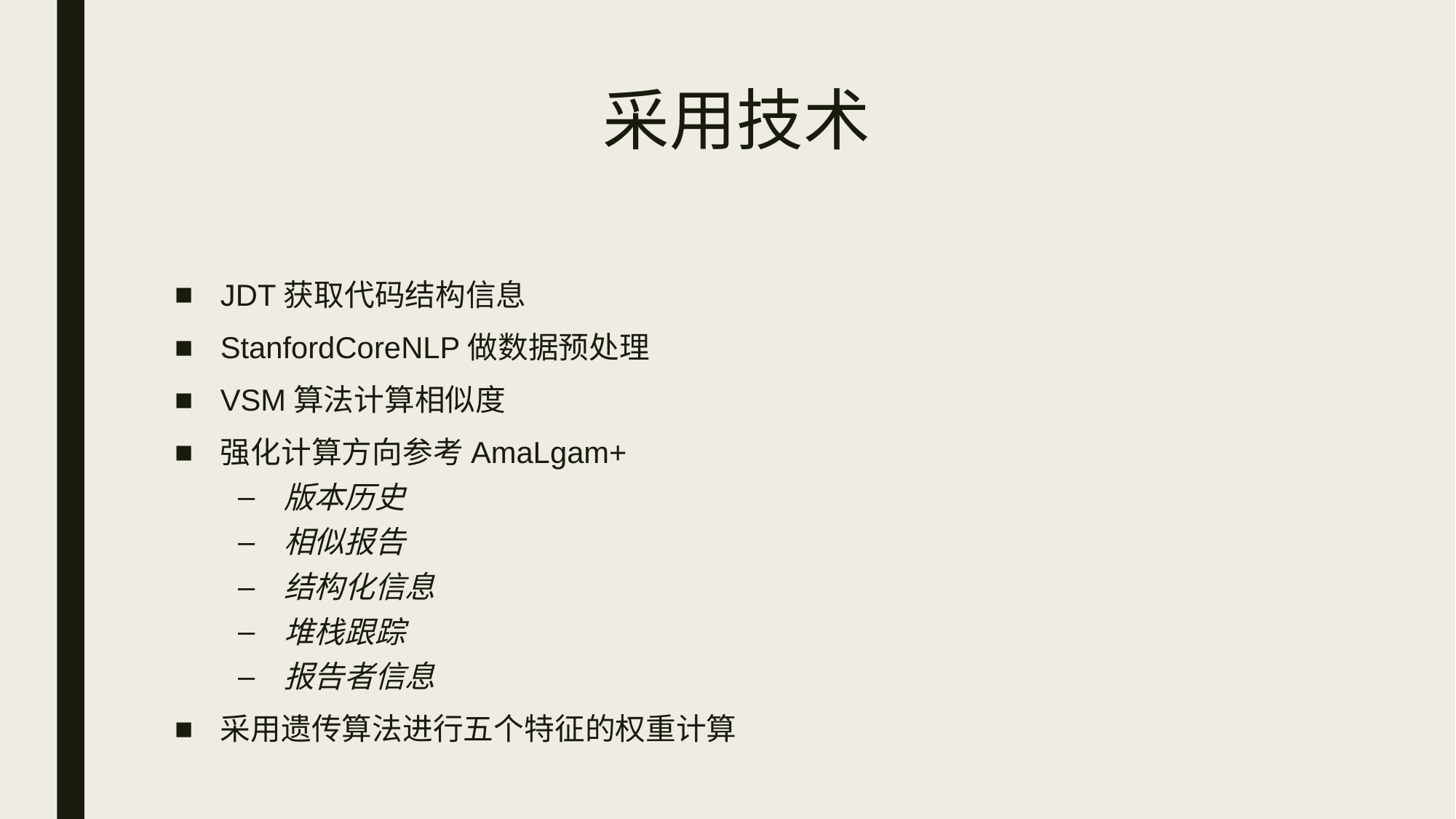

# 采用技术
JDT获取代码结构信息
StanfordCoreNLP做数据预处理
VSM算法计算相似度
强化计算方向参考AmaLgam+
版本历史
相似报告
结构化信息
堆栈跟踪
报告者信息
采用遗传算法进行五个特征的权重计算